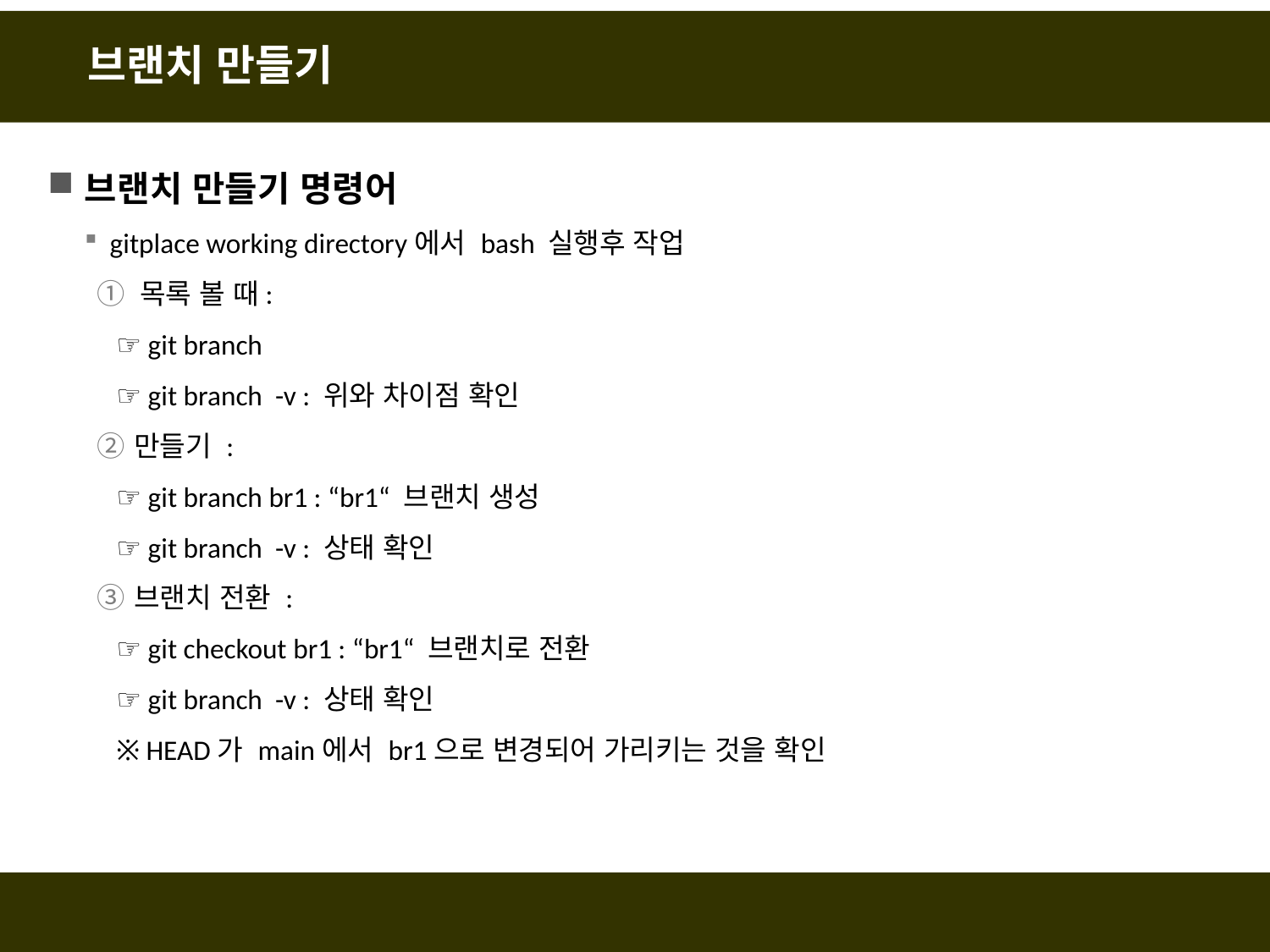

# 브랜치 만들기
브랜치 만들기 명령어
gitplace working directory에서 bash 실행후 작업
 목록 볼 때:
   ☞ git branch
   ☞ git branch  -v : 위와 차이점 확인
만들기 :
   ☞ git branch br1 : “br1“ 브랜치 생성
   ☞ git branch  -v : 상태 확인
브랜치 전환 :
   ☞ git checkout br1 : “br1“ 브랜치로 전환
   ☞ git branch  -v : 상태 확인
   ※ HEAD가 main에서 br1으로 변경되어 가리키는 것을 확인